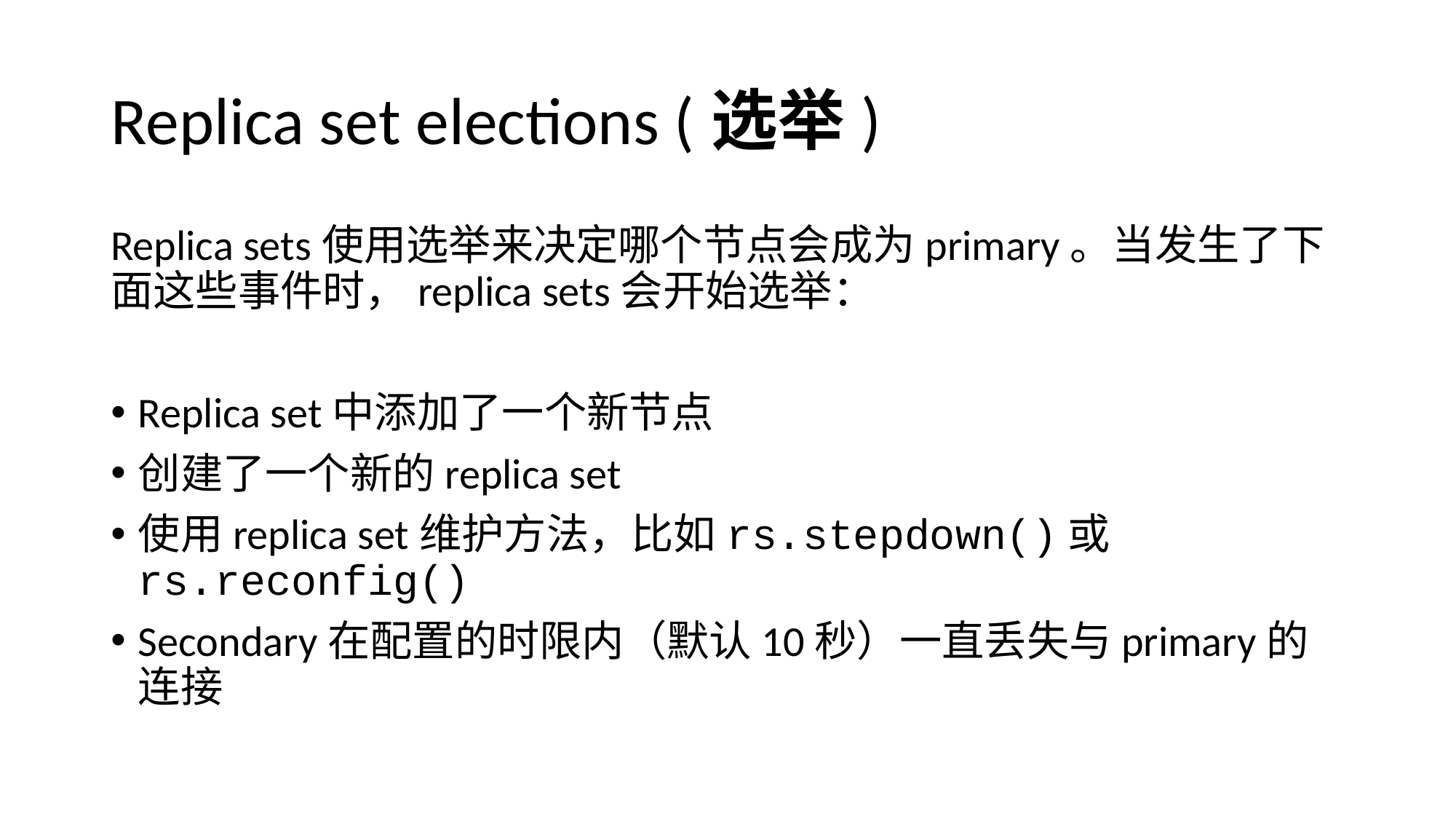

# Replica set elections (选举)
Replica sets使用选举来决定哪个节点会成为primary。当发生了下面这些事件时，replica sets会开始选举：

Replica set中添加了一个新节点
创建了一个新的replica set
使用replica set维护方法，比如rs.stepdown()或rs.reconfig()
Secondary在配置的时限内（默认10秒）一直丢失与primary的连接